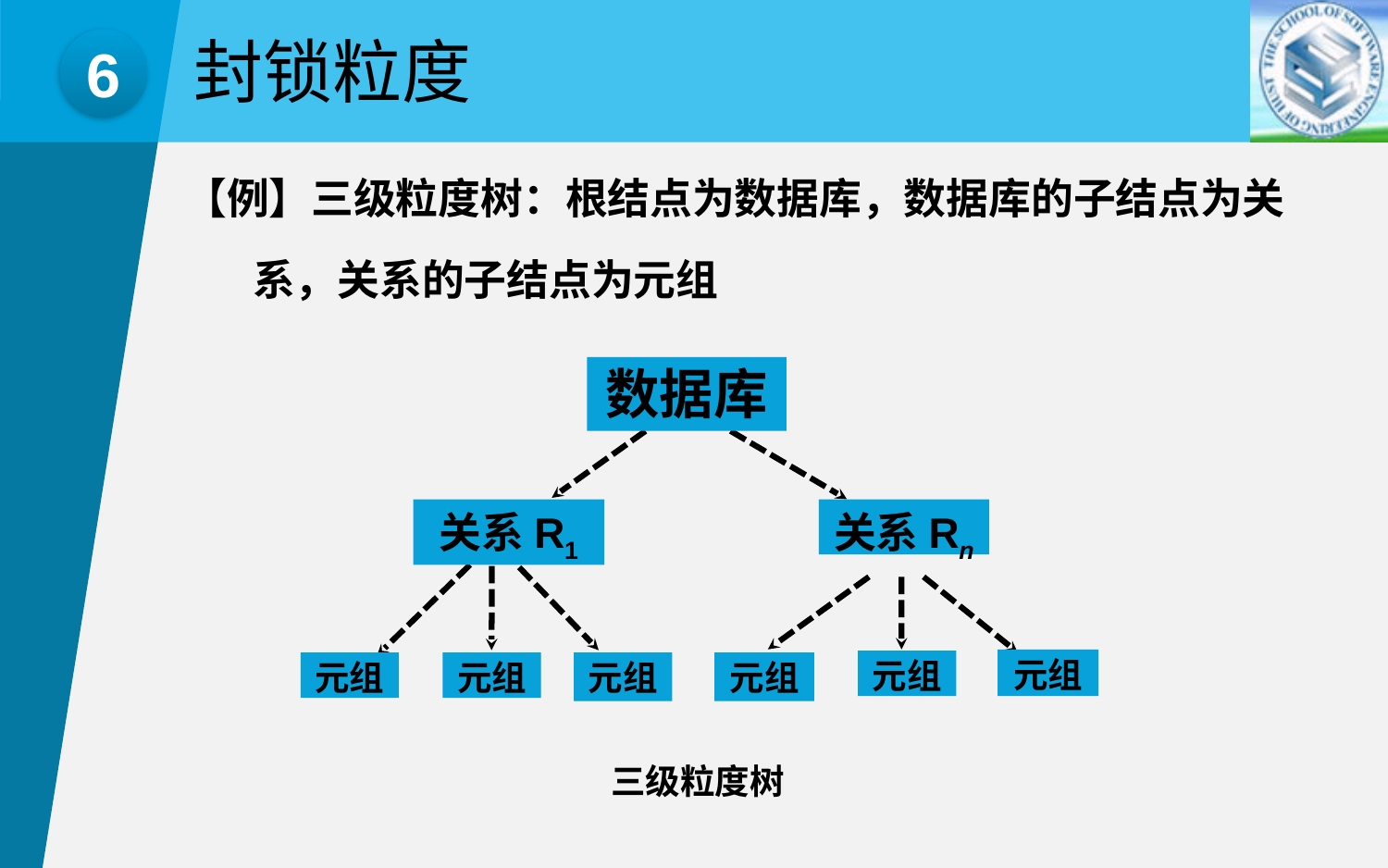

封锁粒度
6
【例】三级粒度树：根结点为数据库，数据库的子结点为关
      系，关系的子结点为元组
数据库

关系R1
关系Rn

元组
元组
元组
元组
元组
元组
三级粒度树